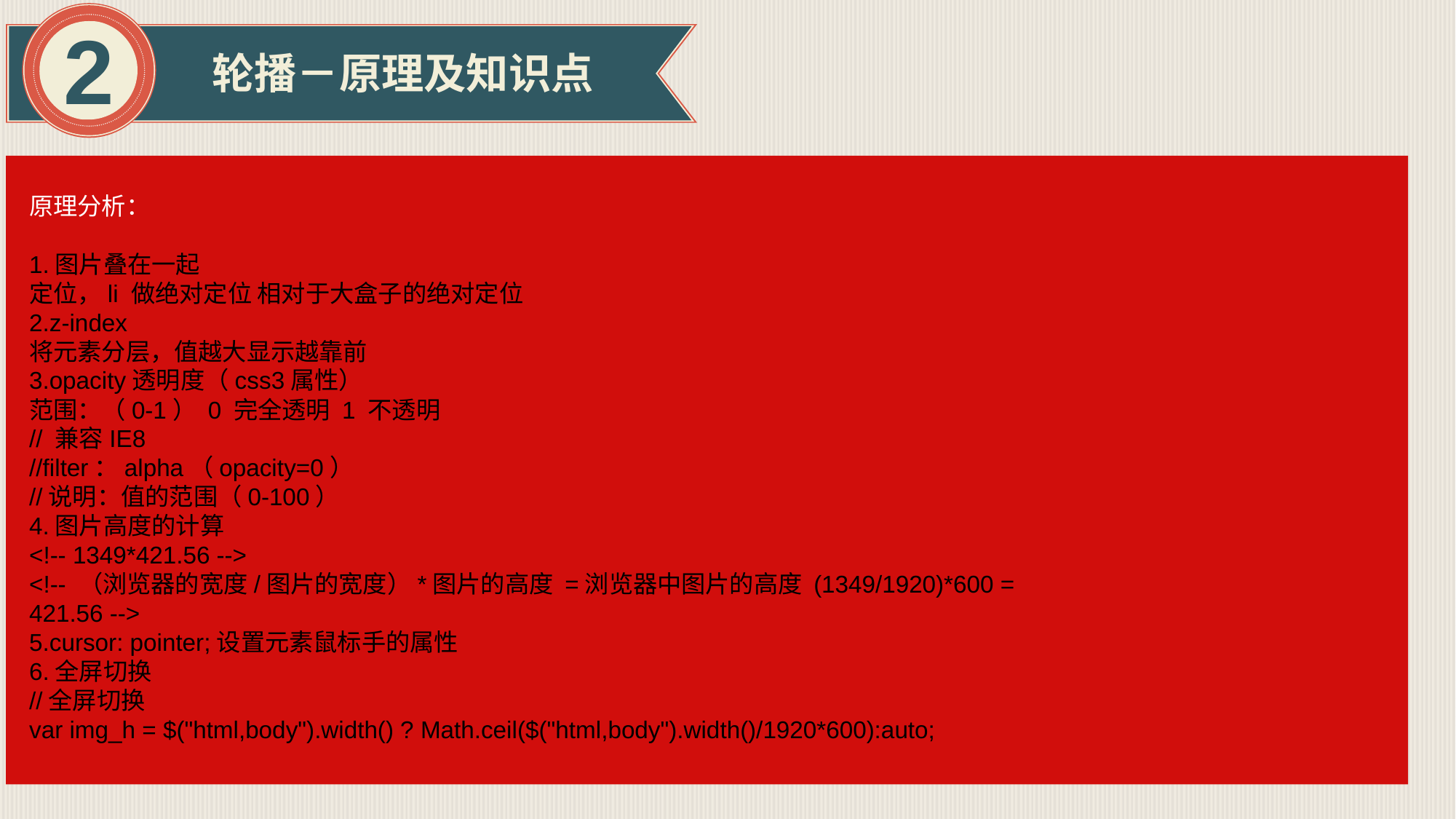

2

轮播－原理及知识点

原理分析：

1.图片叠在一起
定位，li 做绝对定位 相对于大盒子的绝对定位
2.z-index
将元素分层，值越大显示越靠前
3.opacity透明度（css3属性）
范围：（0-1） 0 完全透明 1 不透明
// 兼容IE8
//filter：alpha（opacity=0）
//说明：值的范围（0-100）
4.图片高度的计算
<!-- 1349*421.56 -->
<!-- （浏览器的宽度/图片的宽度）*图片的高度 =浏览器中图片的高度 (1349/1920)*600 = 421.56 -->
5.cursor: pointer;设置元素鼠标手的属性
6.全屏切换
//全屏切换
var img_h = $("html,body").width() ? Math.ceil($("html,body").width()/1920*600):auto;